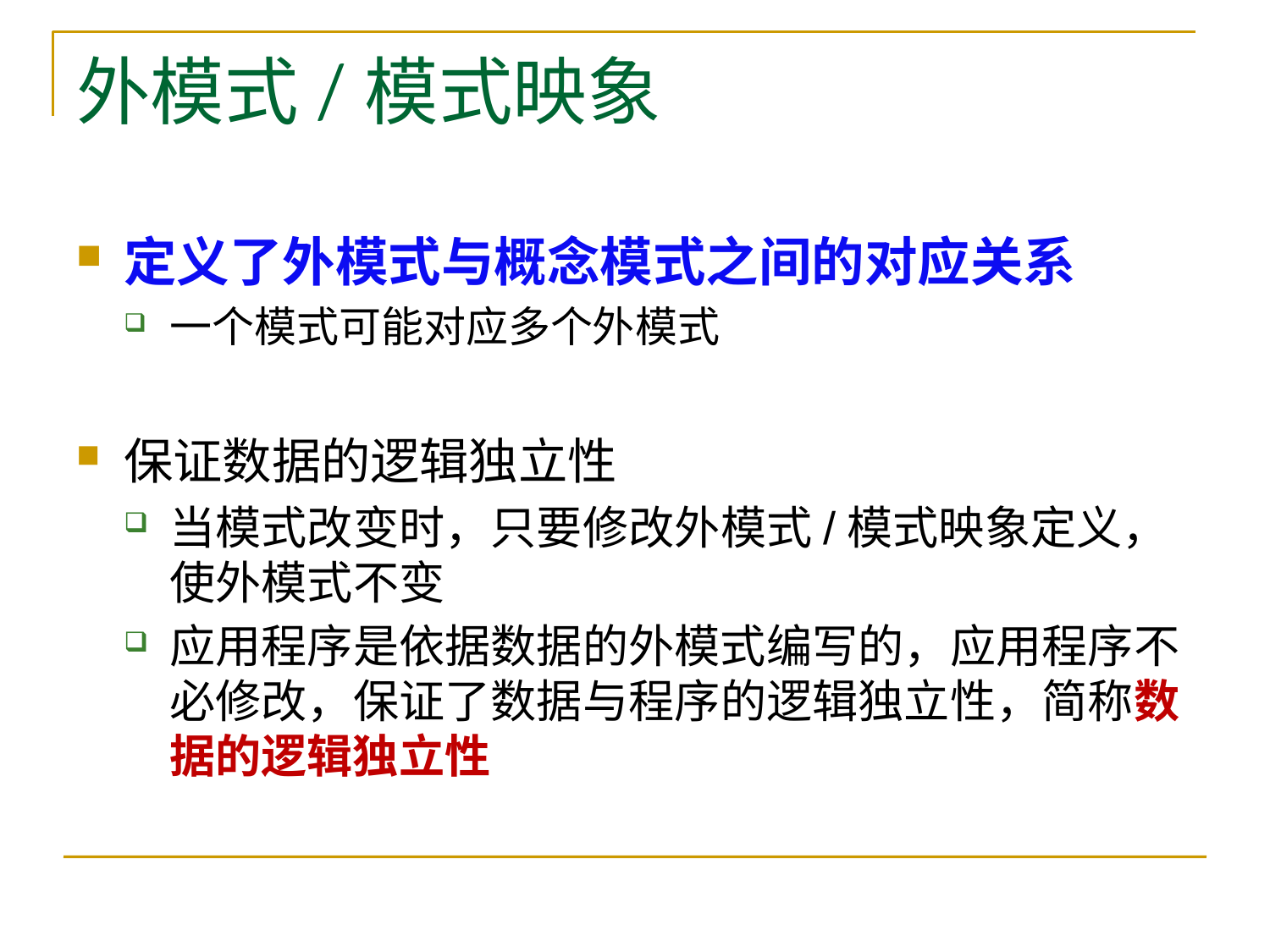

# 外模式/模式映象
定义了外模式与概念模式之间的对应关系
一个模式可能对应多个外模式

保证数据的逻辑独立性
当模式改变时，只要修改外模式/模式映象定义，使外模式不变
应用程序是依据数据的外模式编写的，应用程序不必修改，保证了数据与程序的逻辑独立性，简称数据的逻辑独立性